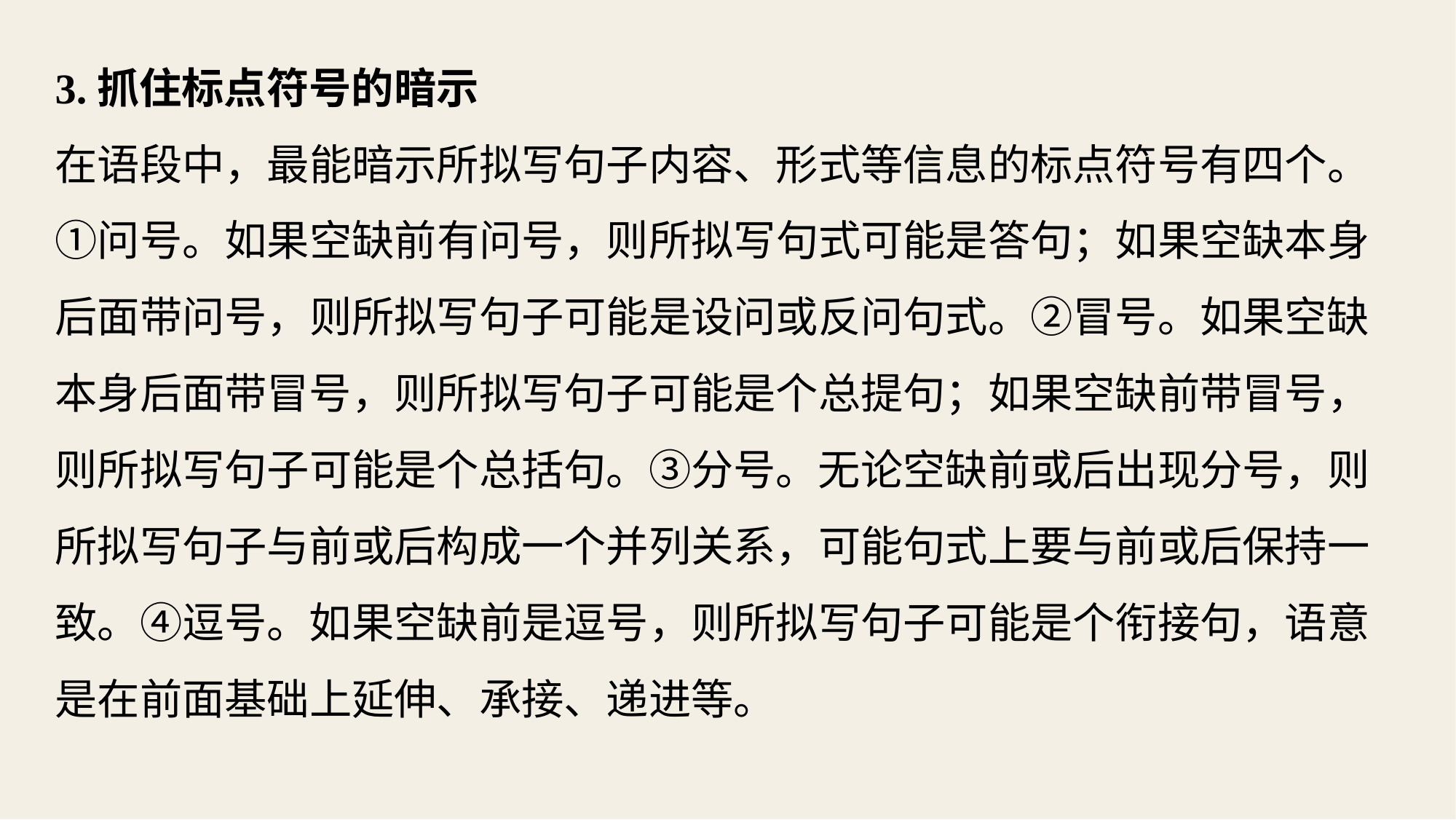

3.抓住标点符号的暗示
在语段中，最能暗示所拟写句子内容、形式等信息的标点符号有四个。①问号。如果空缺前有问号，则所拟写句式可能是答句；如果空缺本身后面带问号，则所拟写句子可能是设问或反问句式。②冒号。如果空缺本身后面带冒号，则所拟写句子可能是个总提句；如果空缺前带冒号，则所拟写句子可能是个总括句。③分号。无论空缺前或后出现分号，则所拟写句子与前或后构成一个并列关系，可能句式上要与前或后保持一致。④逗号。如果空缺前是逗号，则所拟写句子可能是个衔接句，语意是在前面基础上延伸、承接、递进等。